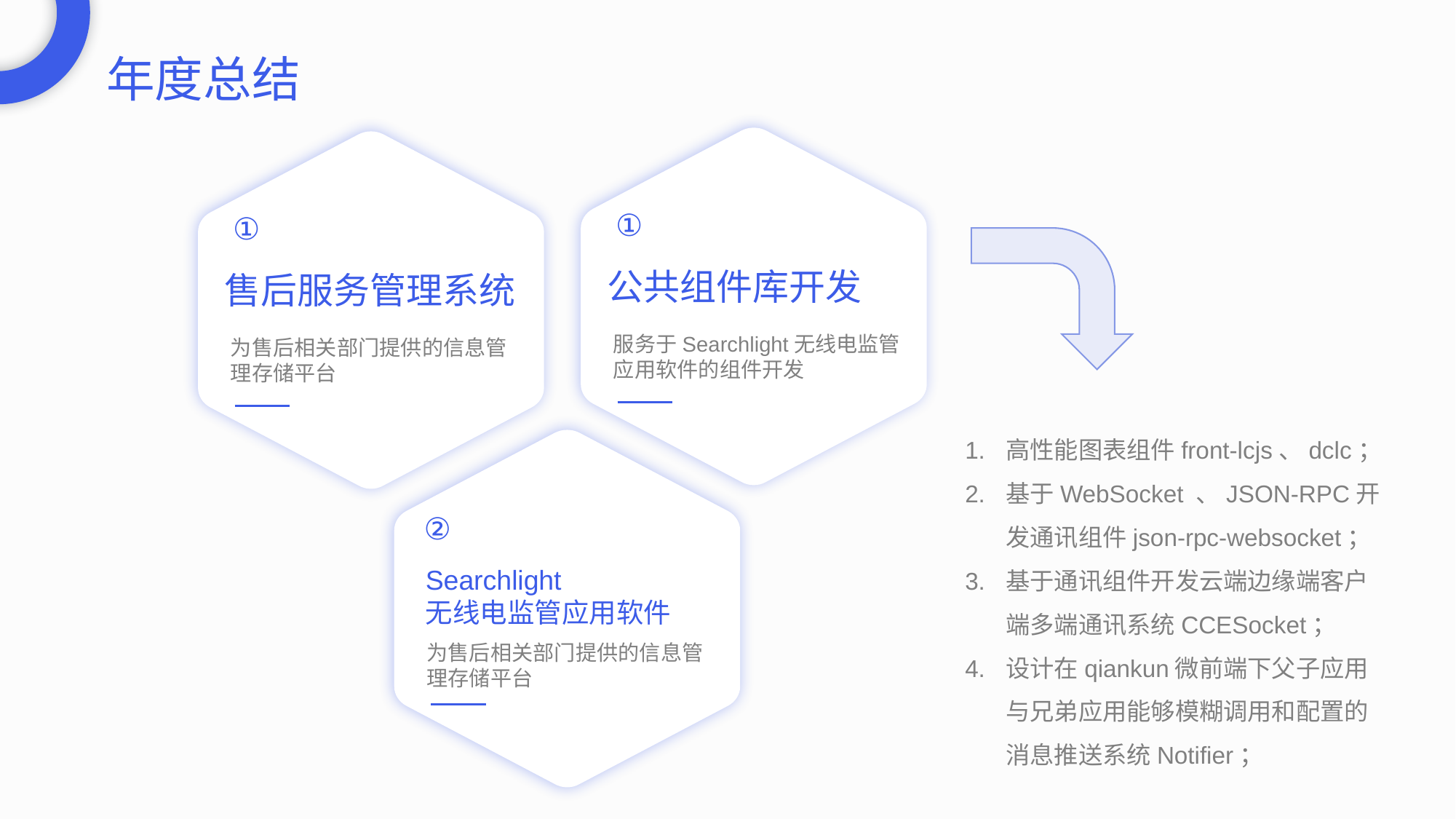

年度总结

①
公共组件库开发
服务于Searchlight无线电监管应用软件的组件开发

①
售后服务管理系统
为售后相关部门提供的信息管理存储平台

高性能图表组件front-lcjs、dclc；
基于WebSocket 、JSON-RPC开发通讯组件json-rpc-websocket；
基于通讯组件开发云端边缘端客户端多端通讯系统CCESocket；
设计在qiankun微前端下父子应用与兄弟应用能够模糊调用和配置的消息推送系统Notifier；

②
Searchlight
无线电监管应用软件
为售后相关部门提供的信息管理存储平台